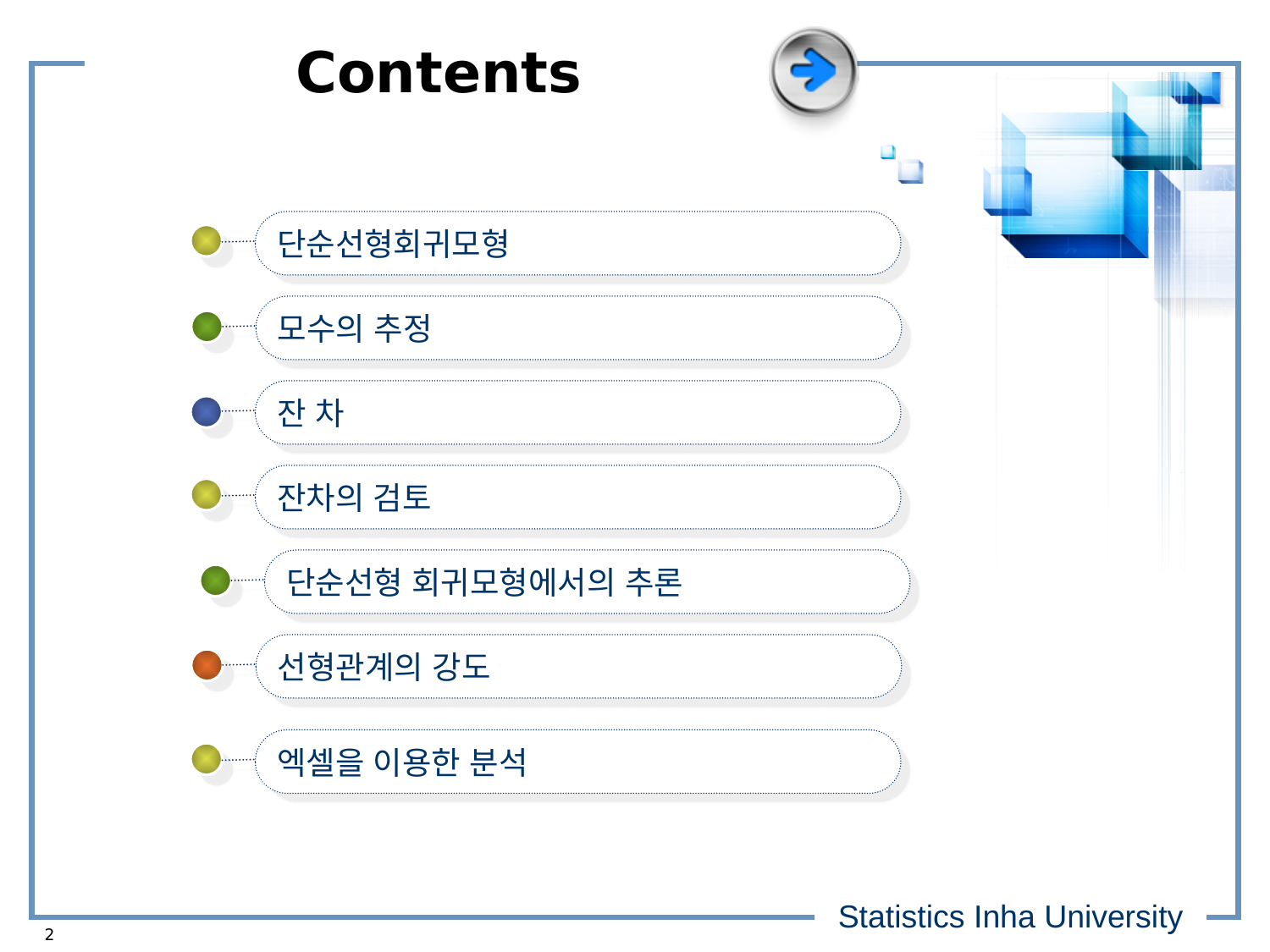

# Contents

단순선형회귀모형

모수의 추정

잔 차

잔차의 검토

단순선형 회귀모형에서의 추론

선형관계의 강도

엑셀을 이용한 분석

Statistics Inha University
2